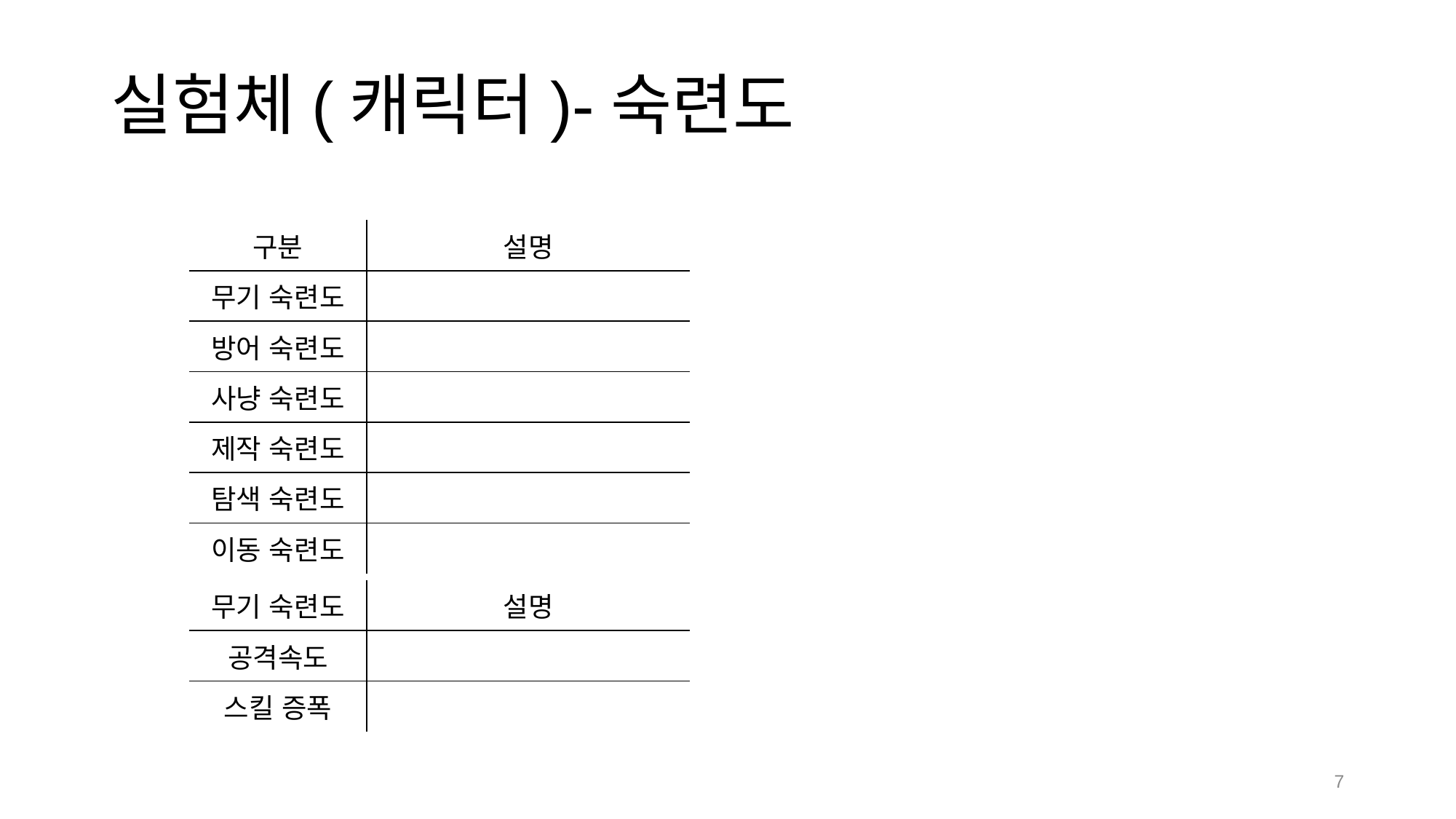

# 실험체(캐릭터)-숙련도
| 구분 | 설명 |
| --- | --- |
| 무기 숙련도 |  |
| 방어 숙련도 |  |
| 사냥 숙련도 |  |
| 제작 숙련도 |  |
| 탐색 숙련도 |  |
| 이동 숙련도 |  |
| 무기 숙련도 | 설명 |
| --- | --- |
| 공격속도 |  |
| 스킬 증폭 |  |
7